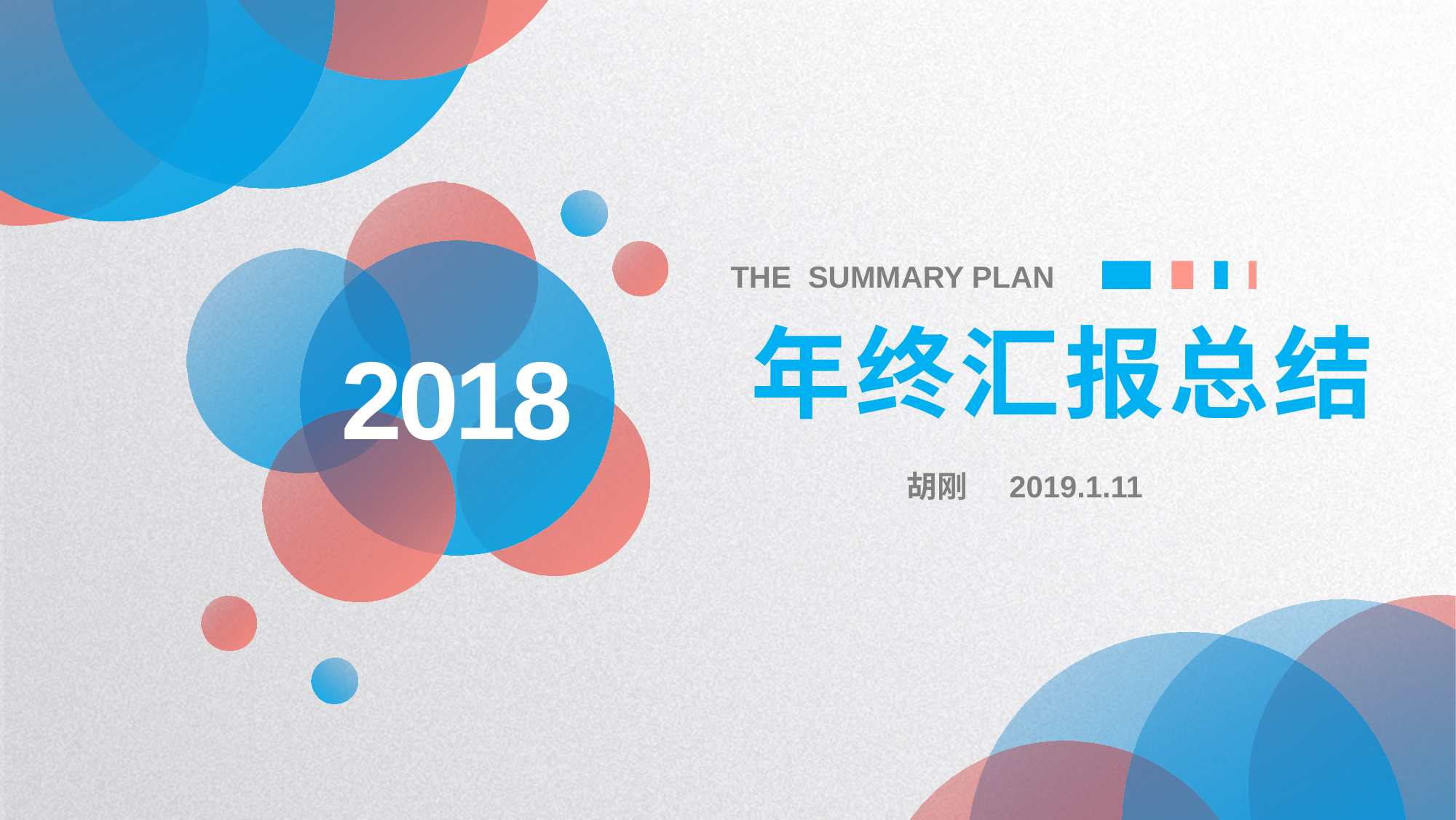

THE  SUMMARY PLAN

 年终汇报总结
2018

胡刚     2019.1.11